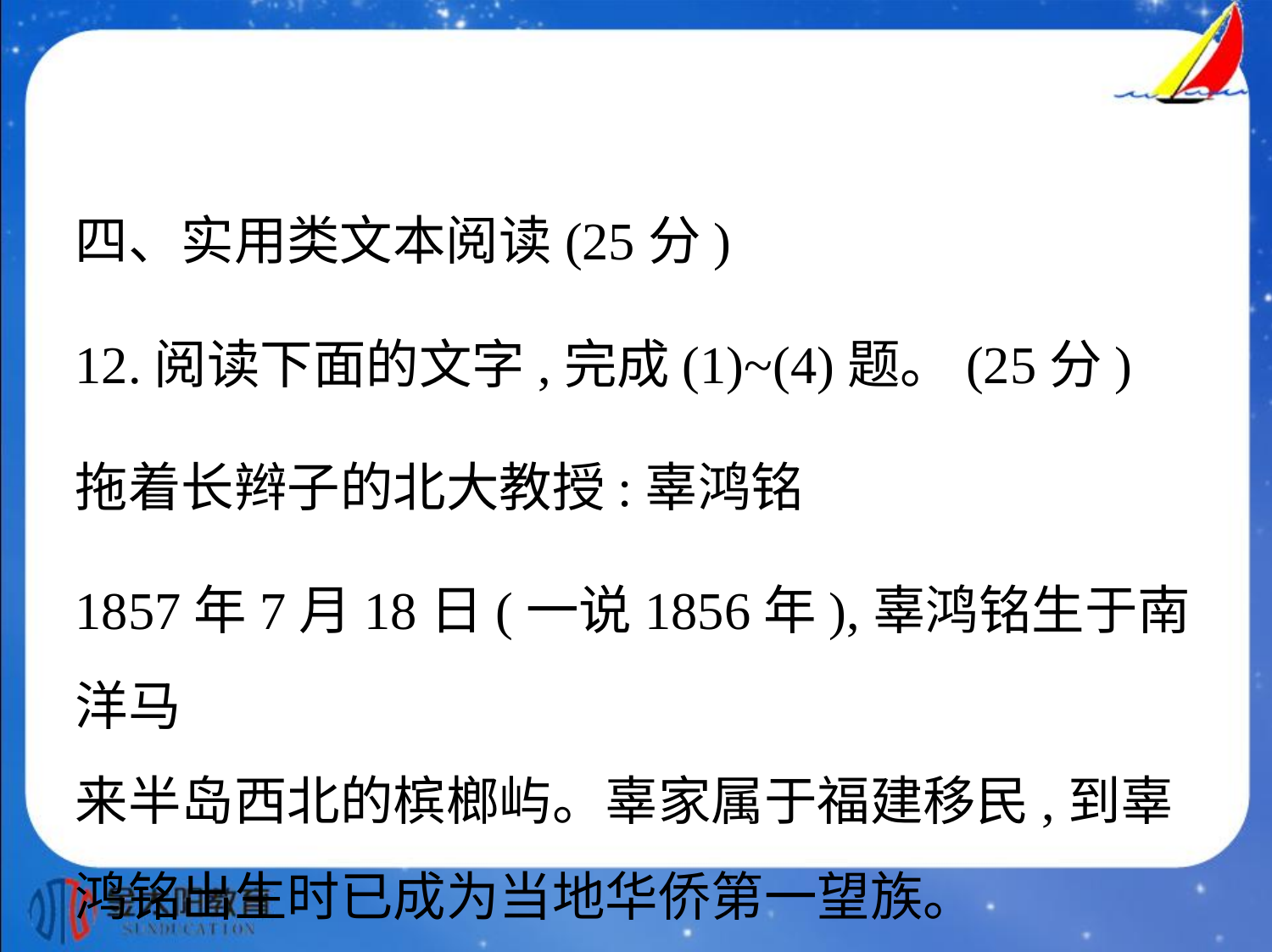

四、实用类文本阅读(25分)
12.阅读下面的文字,完成(1)~(4)题。(25分)
拖着长辫子的北大教授:辜鸿铭
1857年7月18日(一说1856年),辜鸿铭生于南洋马
来半岛西北的槟榔屿。辜家属于福建移民,到辜
鸿铭出生时已成为当地华侨第一望族。